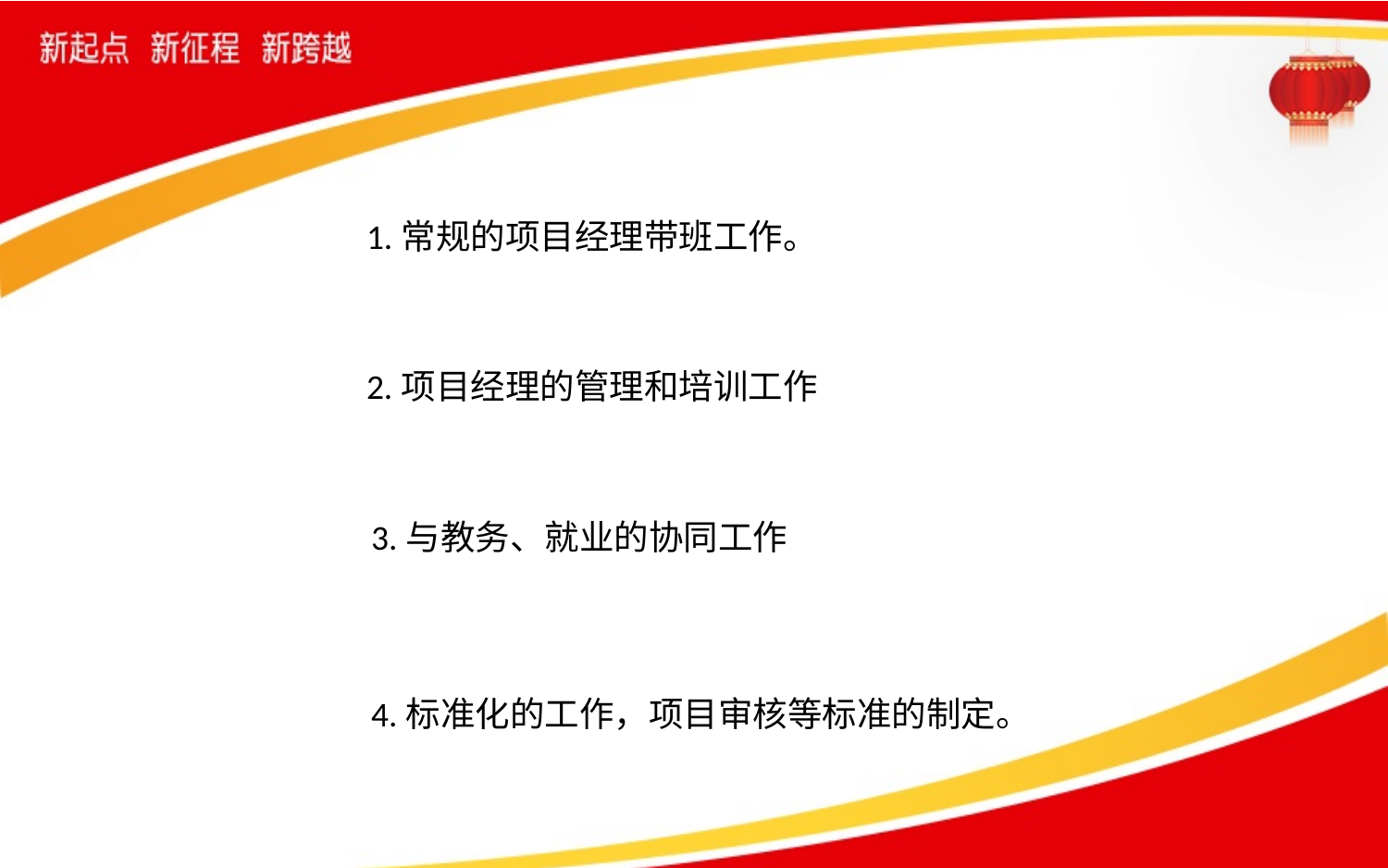

1.常规的项目经理带班工作。

2.项目经理的管理和培训工作
3.与教务、就业的协同工作

4.标准化的工作，项目审核等标准的制定。